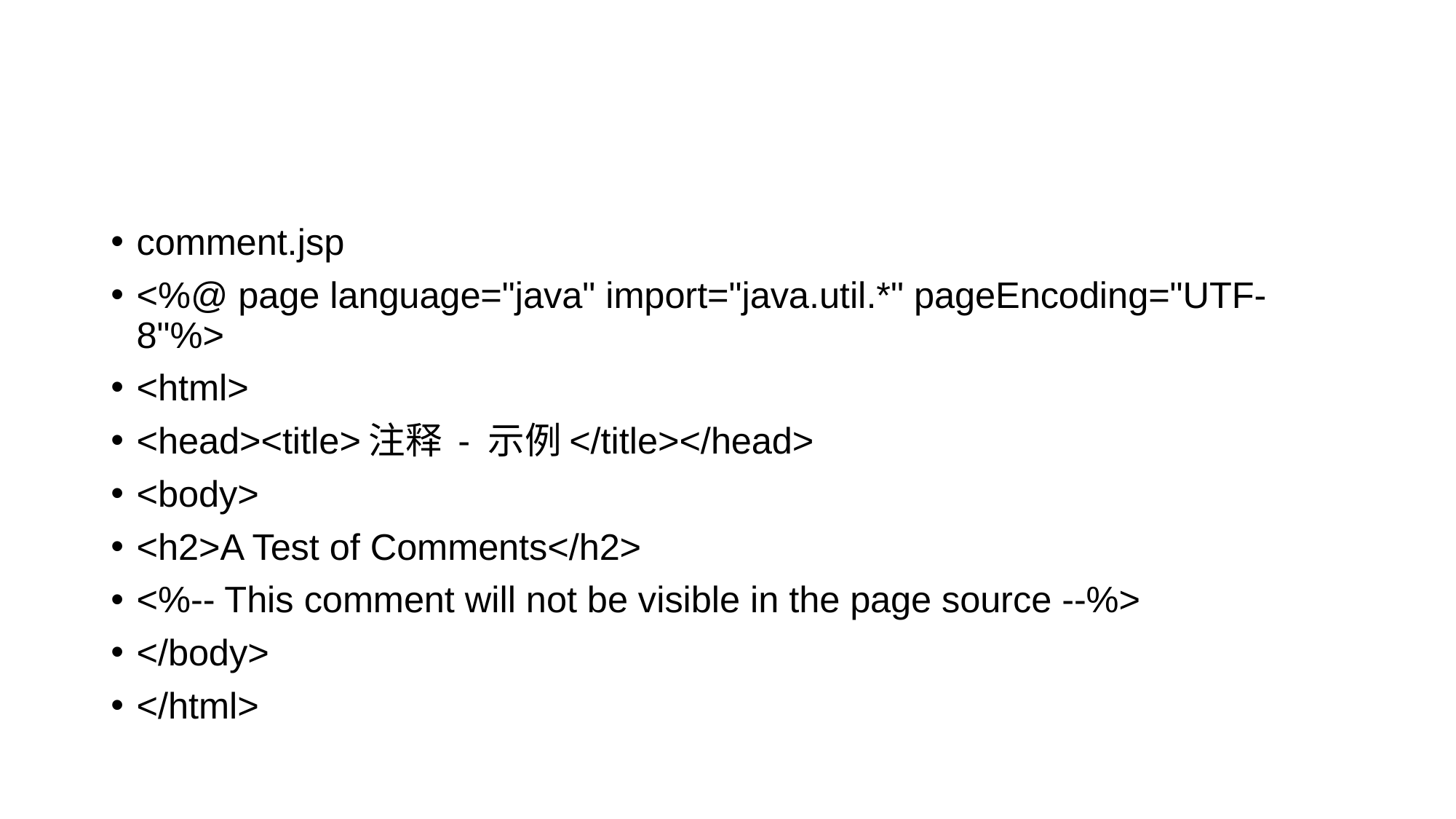

#
comment.jsp
<%@ page language="java" import="java.util.*" pageEncoding="UTF-8"%>
<html>
<head><title>注释 - 示例</title></head>
<body>
<h2>A Test of Comments</h2>
<%-- This comment will not be visible in the page source --%>
</body>
</html>